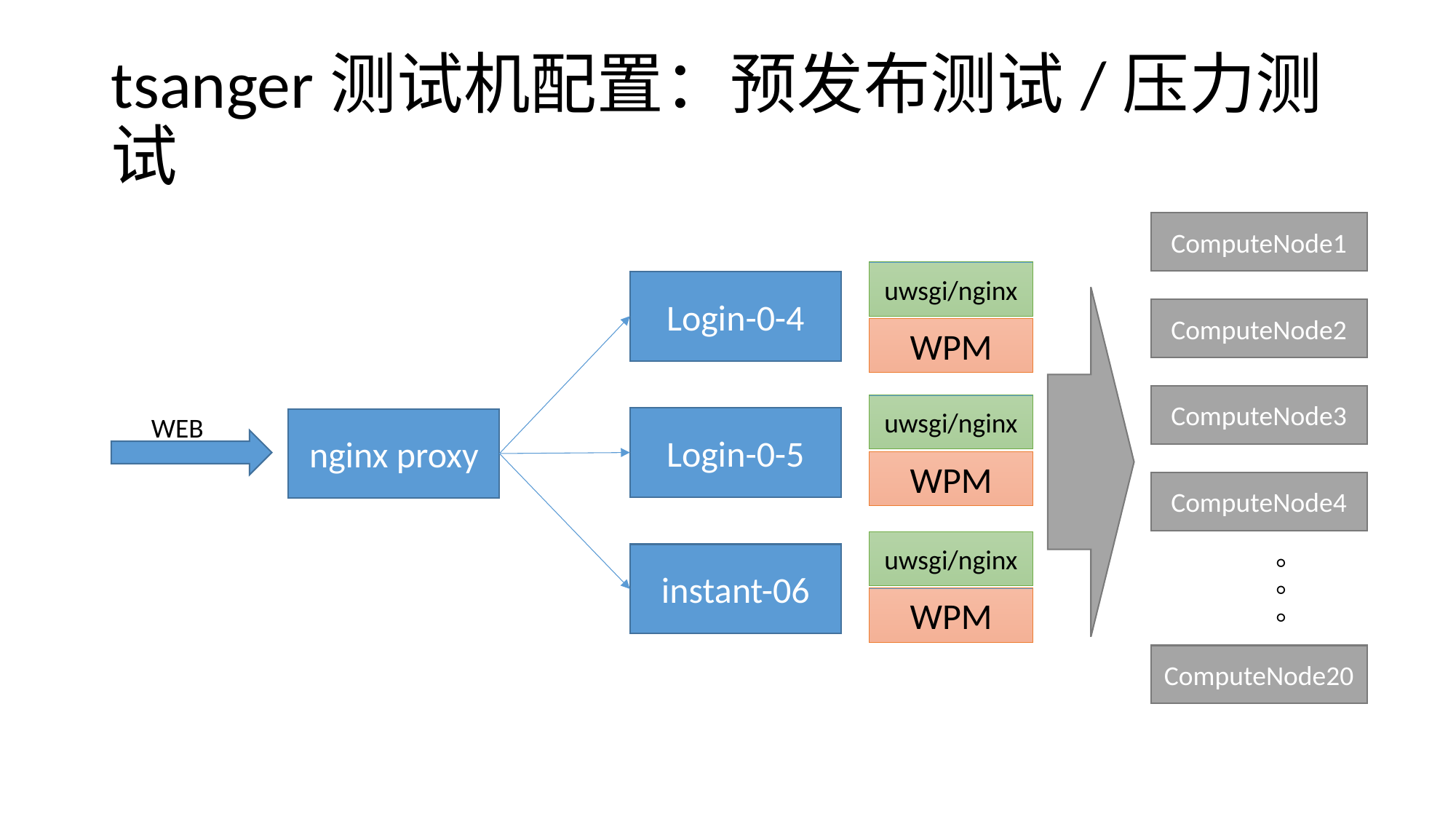

# tsanger测试机配置：预发布测试/压力测试
ComputeNode1
uwsgi/nginx
Login-0-4

ComputeNode2
WPM
ComputeNode3
uwsgi/nginx
WEB
Login-0-5
nginx proxy

WPM
ComputeNode4
uwsgi/nginx
instant-06
。。。
WPM
ComputeNode20